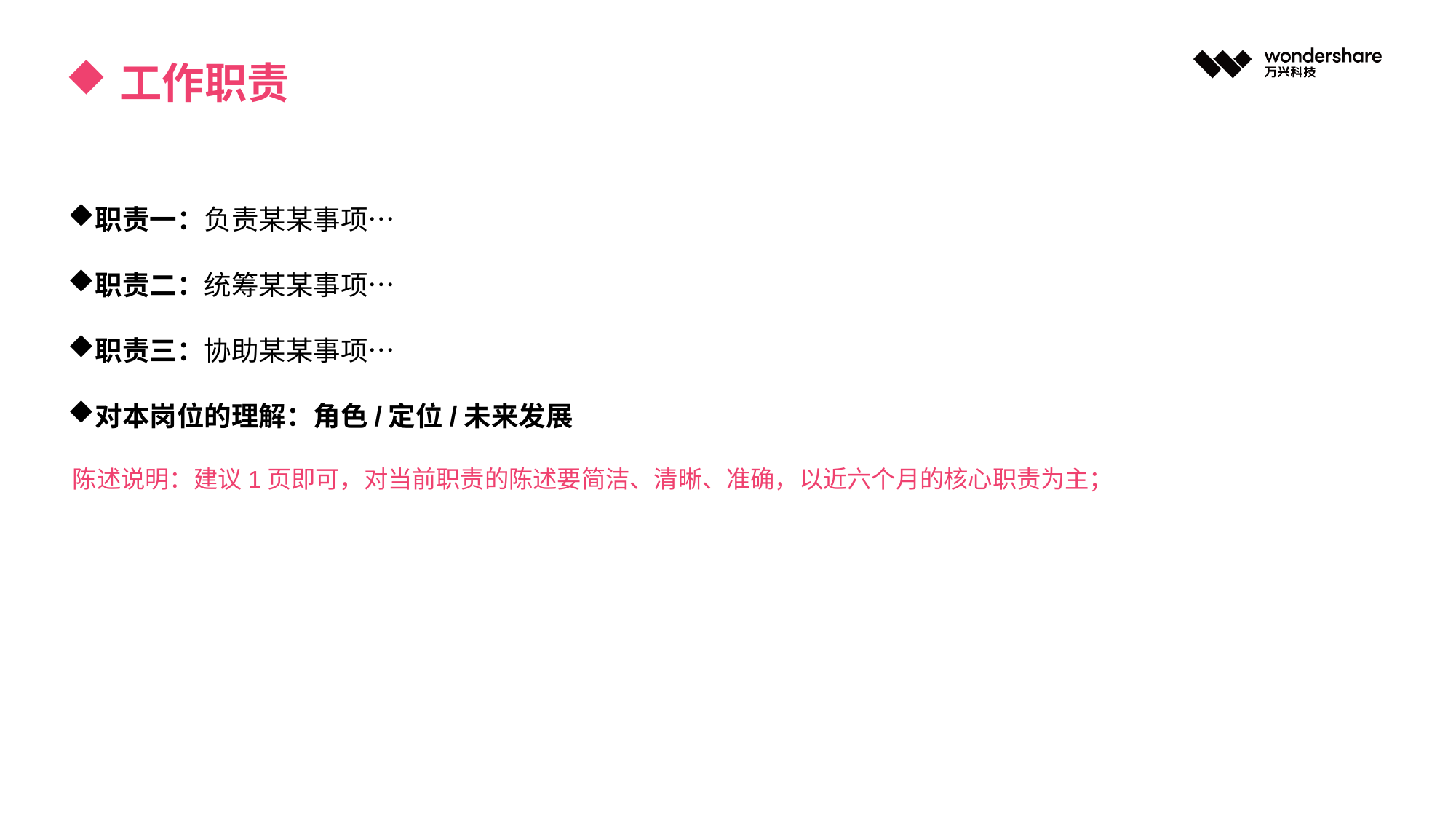

工作职责
职责一：负责某某事项…
职责二：统筹某某事项…
职责三：协助某某事项…
对本岗位的理解：角色/定位/未来发展
陈述说明：建议1页即可，对当前职责的陈述要简洁、清晰、准确，以近六个月的核心职责为主；